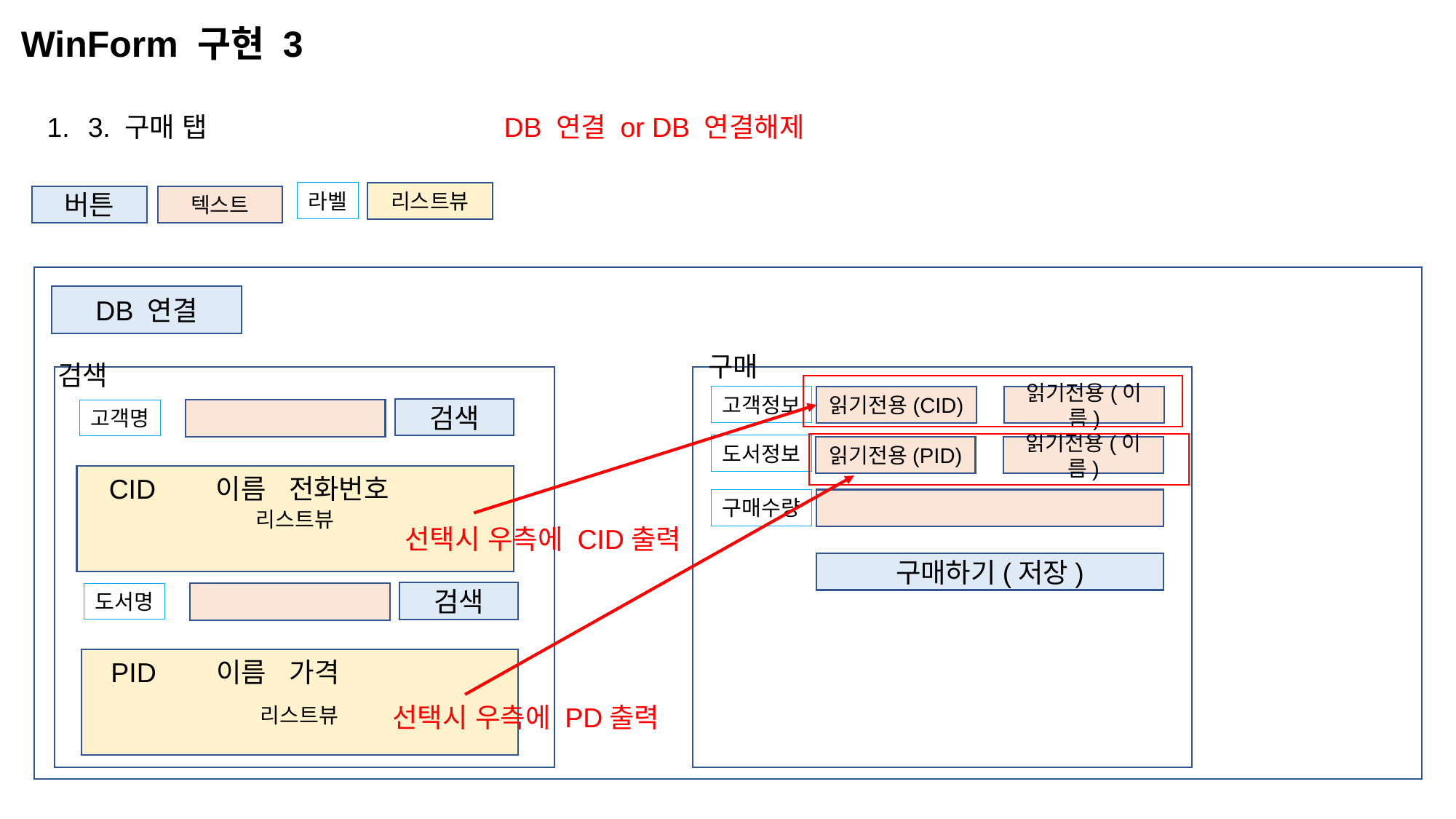

WinForm 구현 3
DB 연결 or DB 연결해제
3. 구매 탭
라벨
리스트뷰
텍스트
버튼

DB 연결
구매
검색

고객정보
읽기전용(CID)
읽기전용(이름)
검색
고객명

도서정보
읽기전용(PID)
읽기전용(이름)
리스트뷰
CID       이름   전화번호
구매수량

선택시 우측에 CID출력
구매하기(저장)
검색
도서명

리스트뷰
PID       이름   가격
선택시 우측에 PD출력